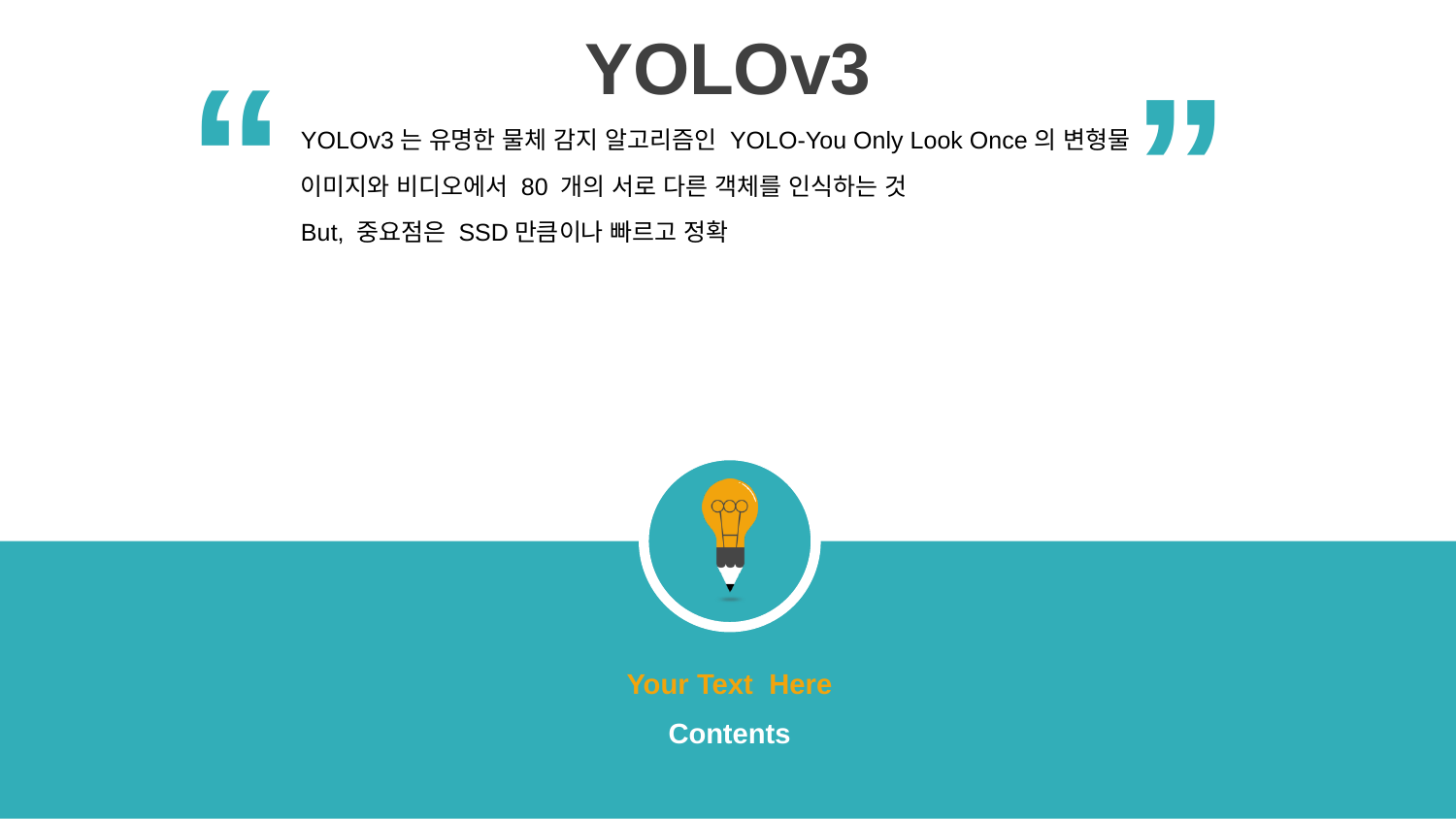

“
YOLOv3
“
YOLOv3는 유명한 물체 감지 알고리즘인 YOLO-You Only Look Once의 변형물
이미지와 비디오에서 80 개의 서로 다른 객체를 인식하는 것
But, 중요점은 SSD만큼이나 빠르고 정확
Your Text  Here
Contents